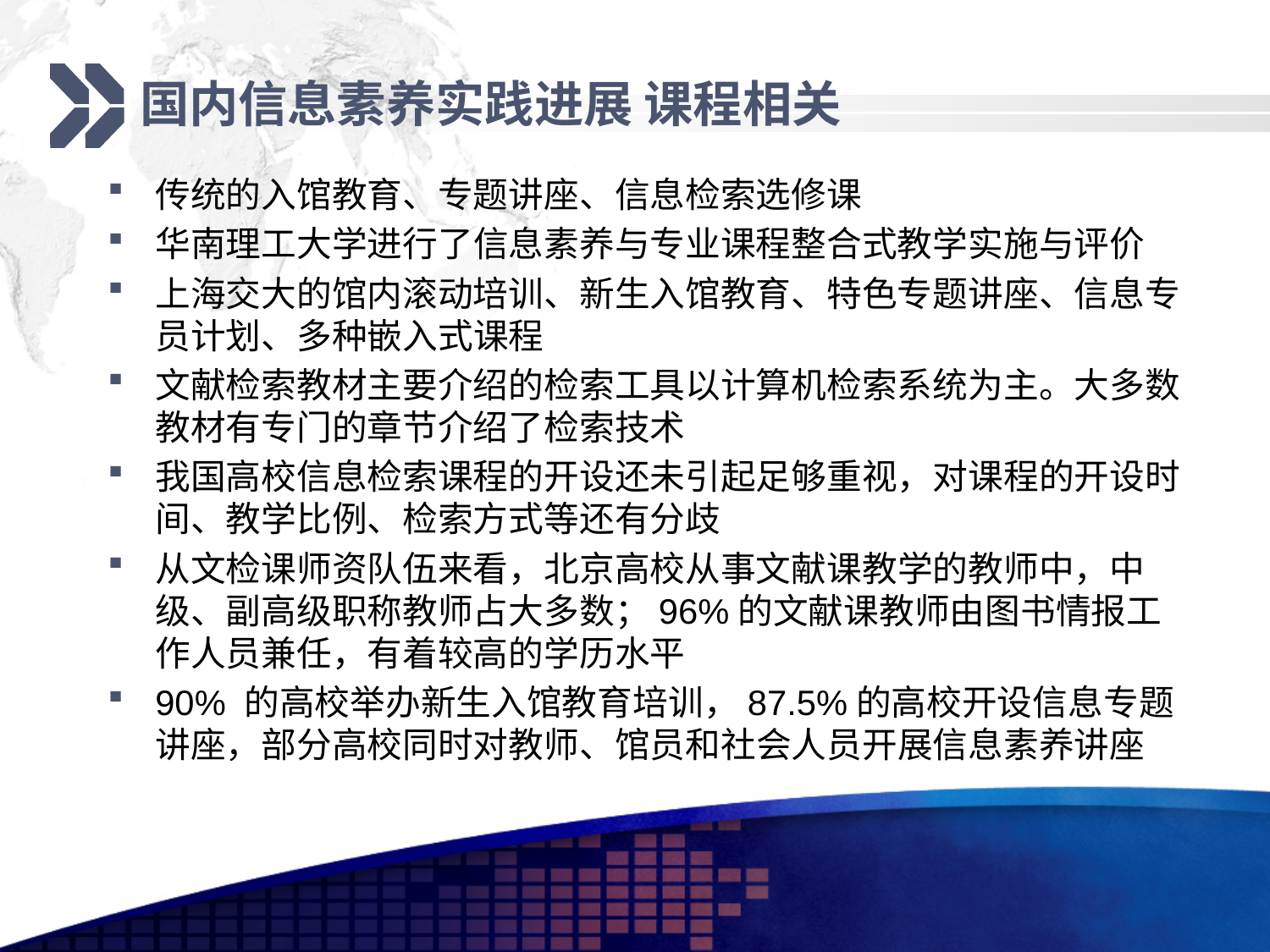

# 国内信息素养实践进展 课程相关
传统的入馆教育、专题讲座、信息检索选修课
华南理工大学进行了信息素养与专业课程整合式教学实施与评价
上海交大的馆内滚动培训、新生入馆教育、特色专题讲座、信息专员计划、多种嵌入式课程
文献检索教材主要介绍的检索工具以计算机检索系统为主。大多数教材有专门的章节介绍了检索技术
我国高校信息检索课程的开设还未引起足够重视，对课程的开设时间、教学比例、检索方式等还有分歧
从文检课师资队伍来看，北京高校从事文献课教学的教师中，中级、副高级职称教师占大多数；96%的文献课教师由图书情报工作人员兼任，有着较高的学历水平
90% 的高校举办新生入馆教育培训，87.5%的高校开设信息专题讲座，部分高校同时对教师、馆员和社会人员开展信息素养讲座